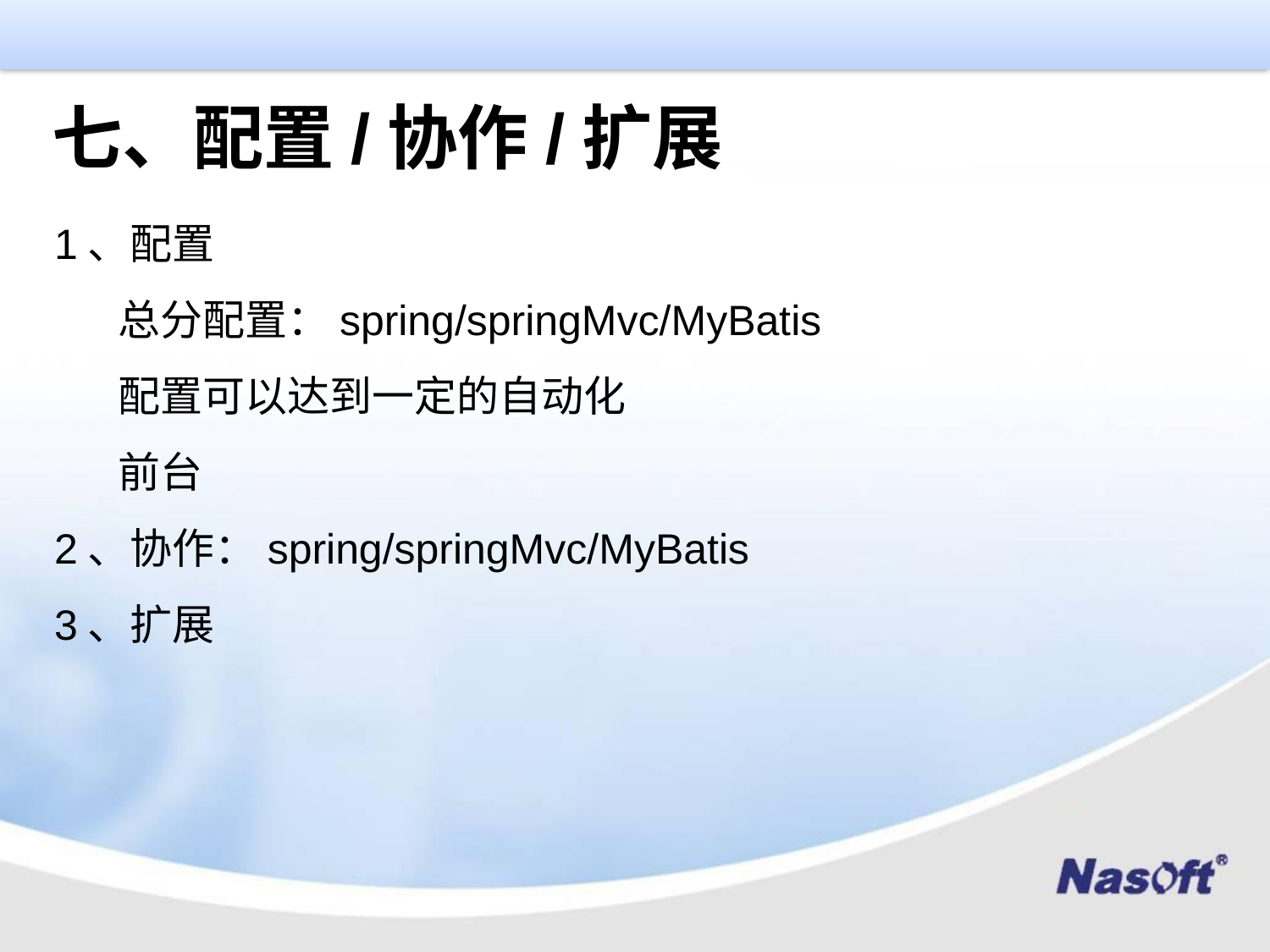

七、配置/协作/扩展
1、配置
总分配置：spring/springMvc/MyBatis
配置可以达到一定的自动化
前台
2、协作：spring/springMvc/MyBatis
3、扩展